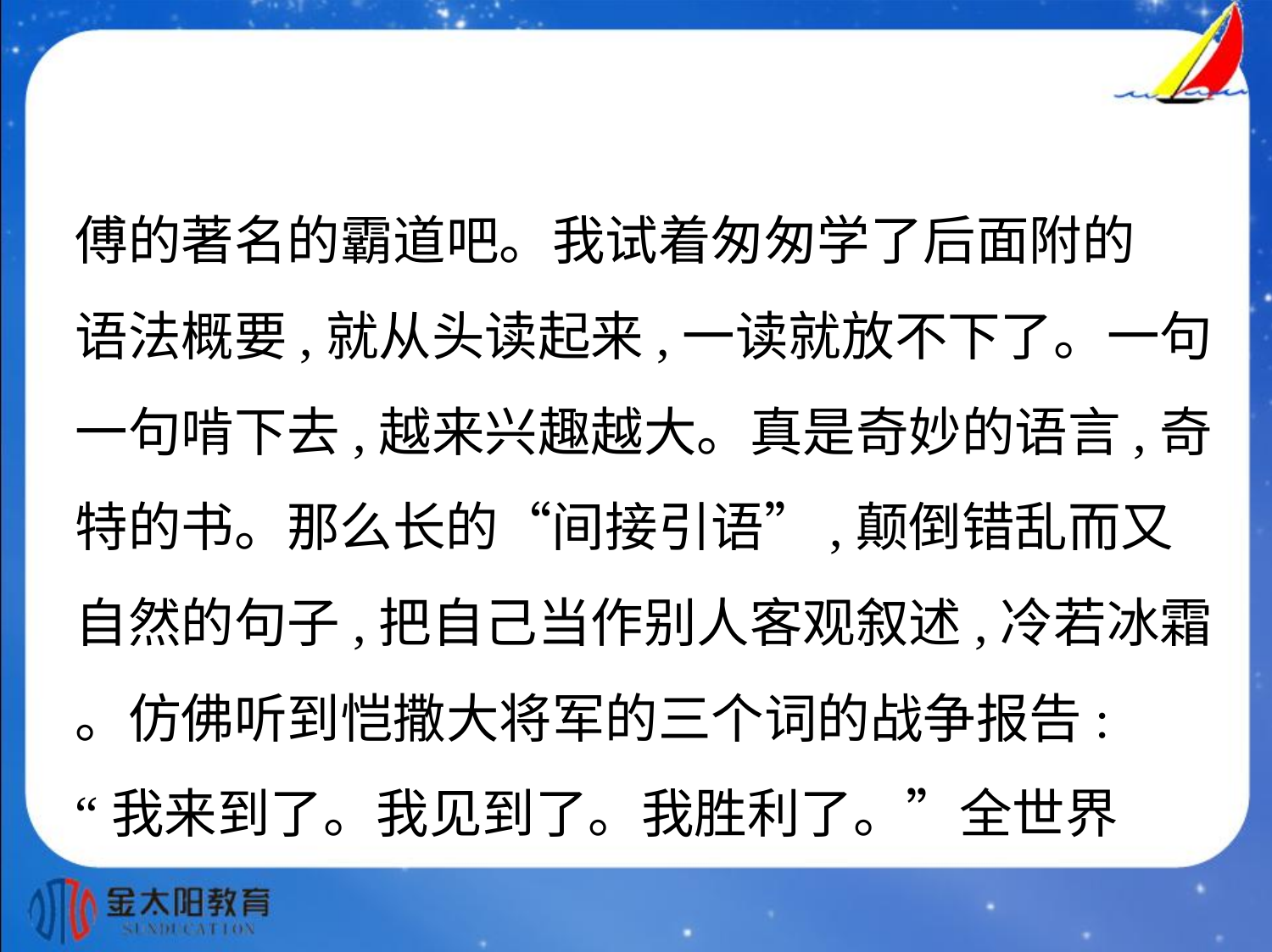

傅的著名的霸道吧。我试着匆匆学了后面附的
语法概要,就从头读起来,一读就放不下了。一句
一句啃下去,越来兴趣越大。真是奇妙的语言,奇
特的书。那么长的“间接引语”,颠倒错乱而又
自然的句子,把自己当作别人客观叙述,冷若冰霜
。仿佛听到恺撒大将军的三个词的战争报告:
“我来到了。我见到了。我胜利了。”全世界